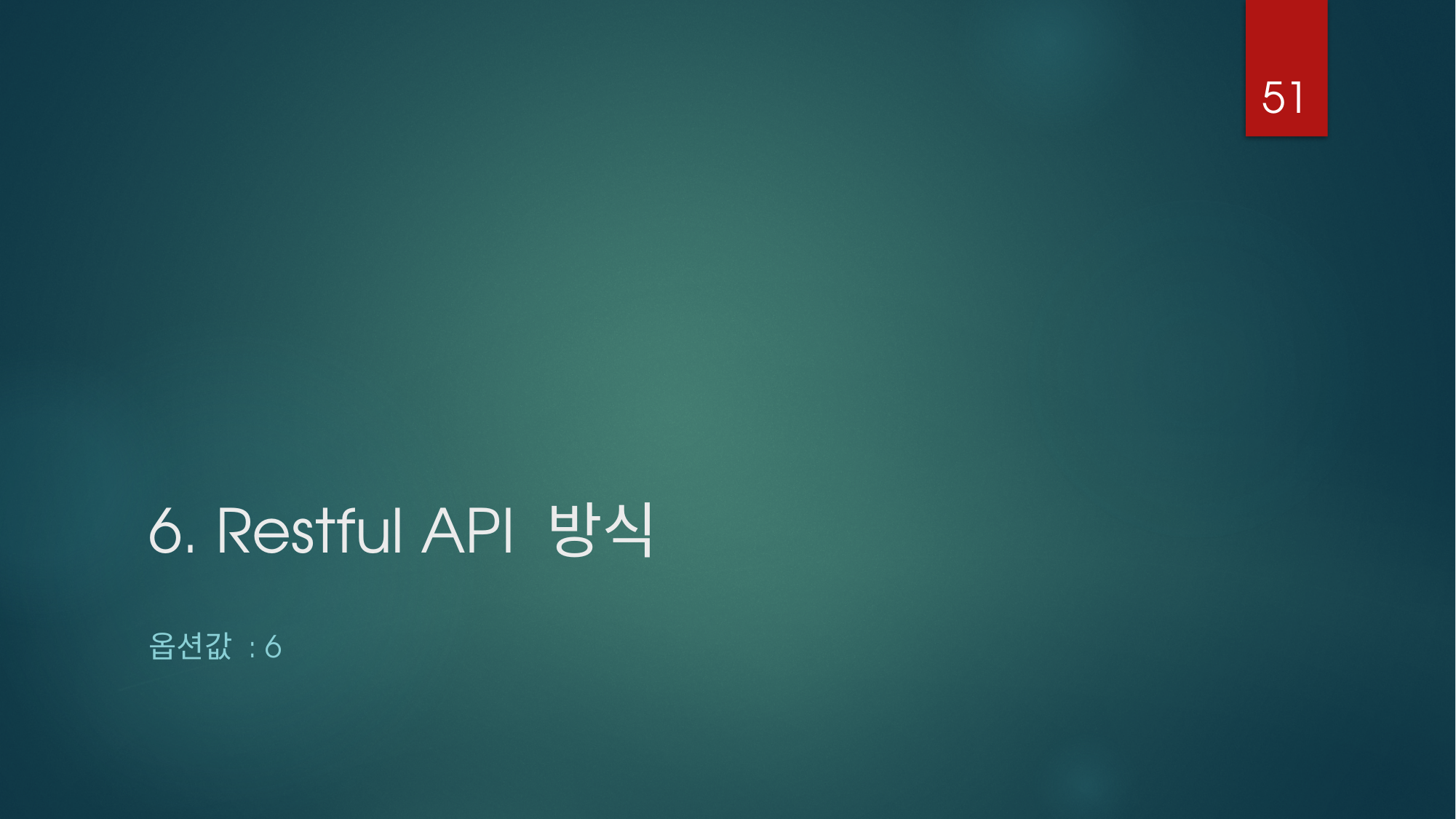

51
# 6. Restful API 방식

옵션값 : 6